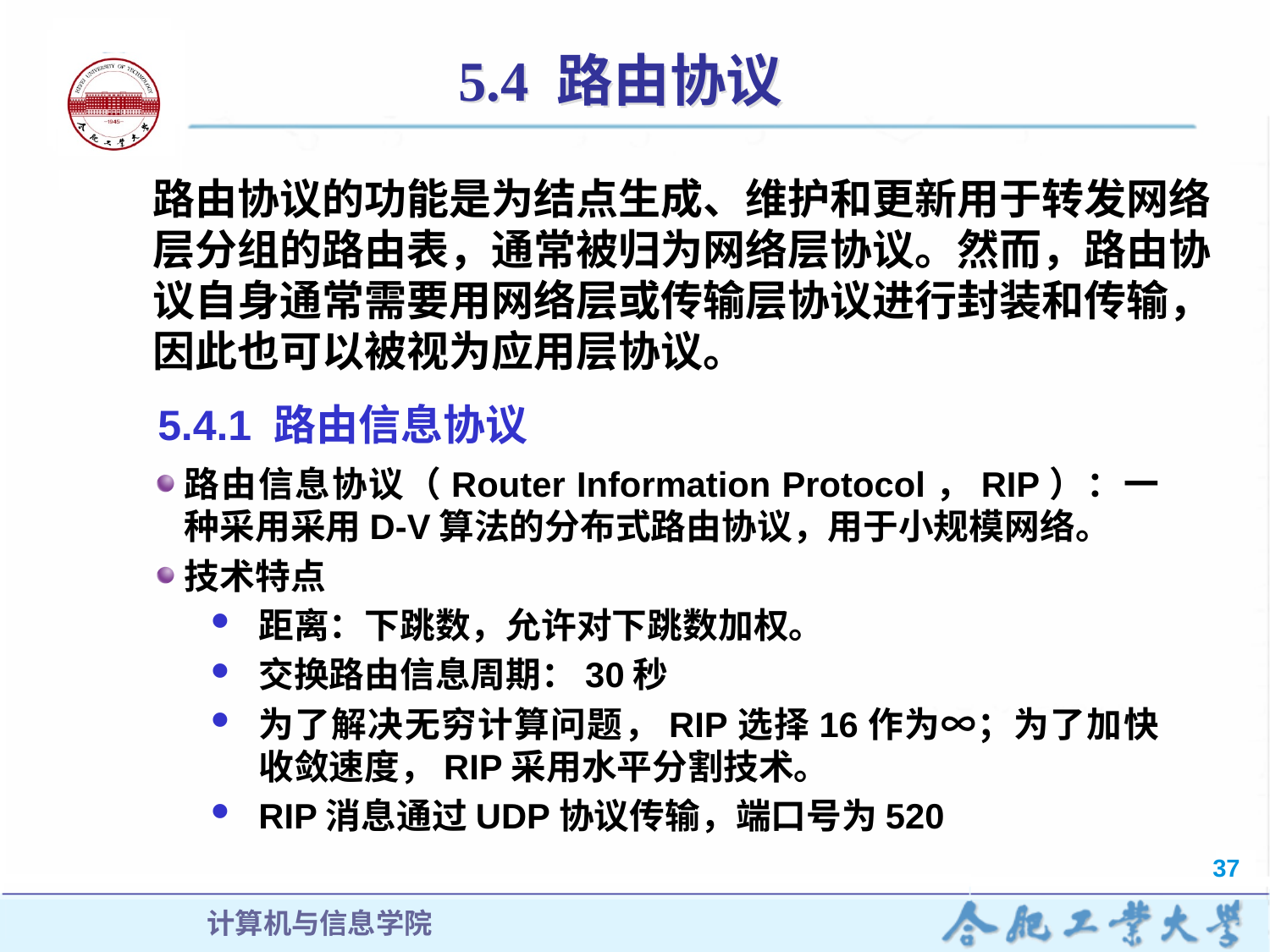

# 5.4 路由协议
路由协议的功能是为结点生成、维护和更新用于转发网络层分组的路由表，通常被归为网络层协议。然而，路由协议自身通常需要用网络层或传输层协议进行封装和传输，因此也可以被视为应用层协议。
5.4.1 路由信息协议
路由信息协议（Router Information Protocol，RIP）：一种采用采用D-V算法的分布式路由协议，用于小规模网络。
技术特点
距离：下跳数，允许对下跳数加权。
交换路由信息周期：30秒
为了解决无穷计算问题，RIP选择16作为∞；为了加快收敛速度，RIP采用水平分割技术。
RIP消息通过UDP协议传输，端口号为520